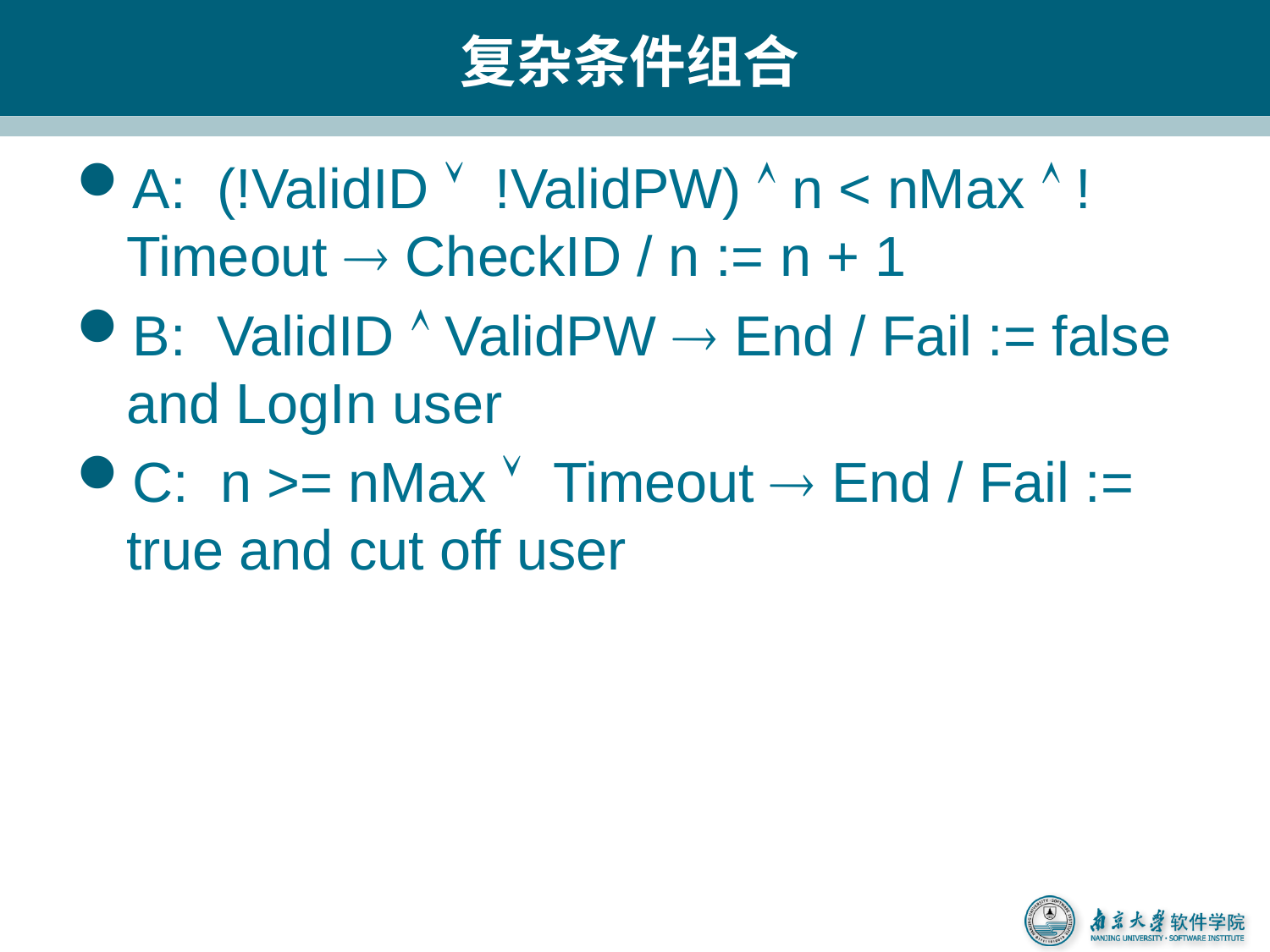

# 复杂条件组合
A:  (!ValidID ∨  !ValidPW) ∧ n < nMax ∧ !Timeout → CheckID / n := n + 1
B:  ValidID ∧ ValidPW → End / Fail := false and LogIn user
C:  n >= nMax ∨  Timeout → End / Fail := true and cut off user